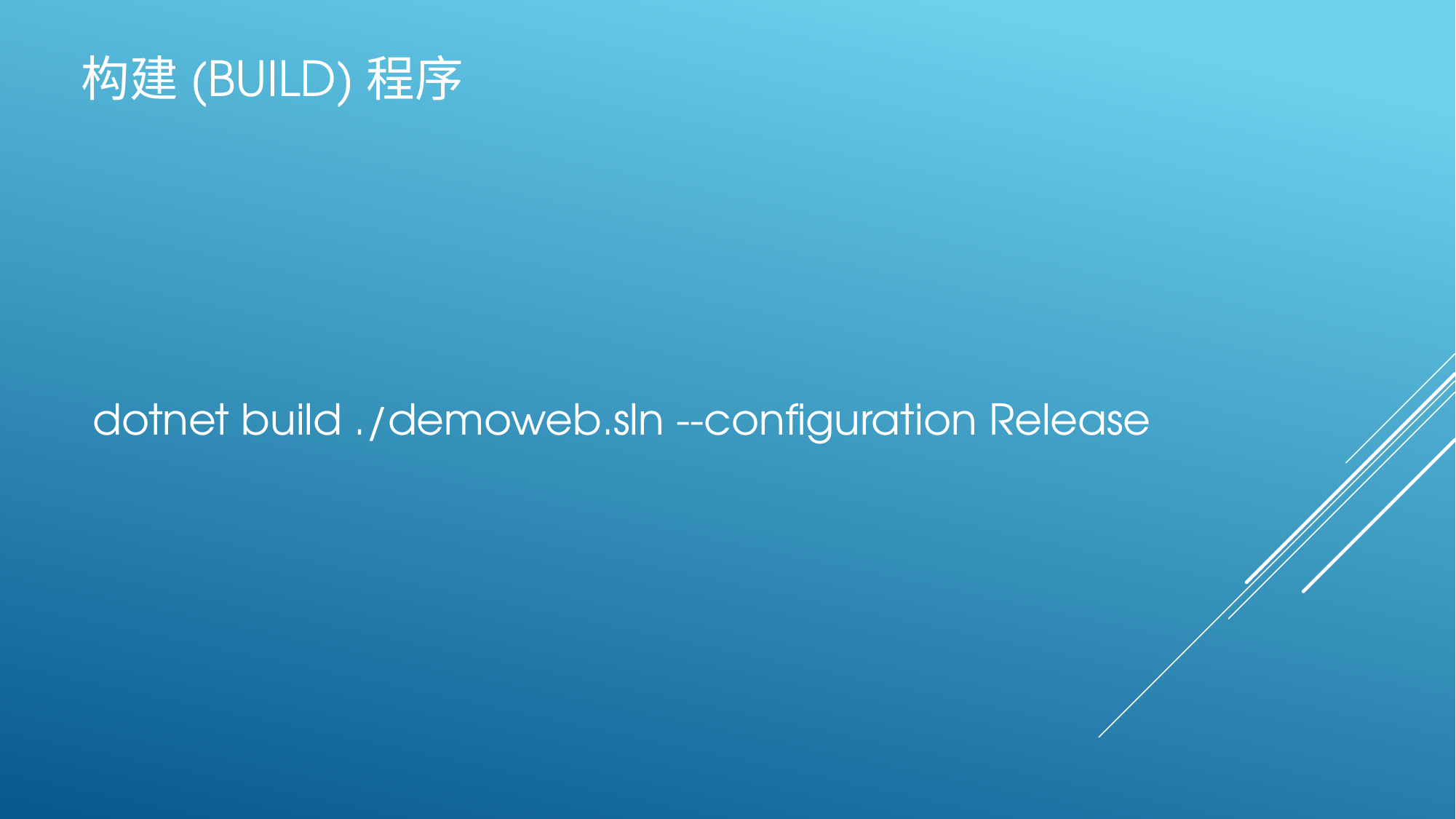

# 构建(Build)程序
dotnet build ./demoweb.sln --configuration Release